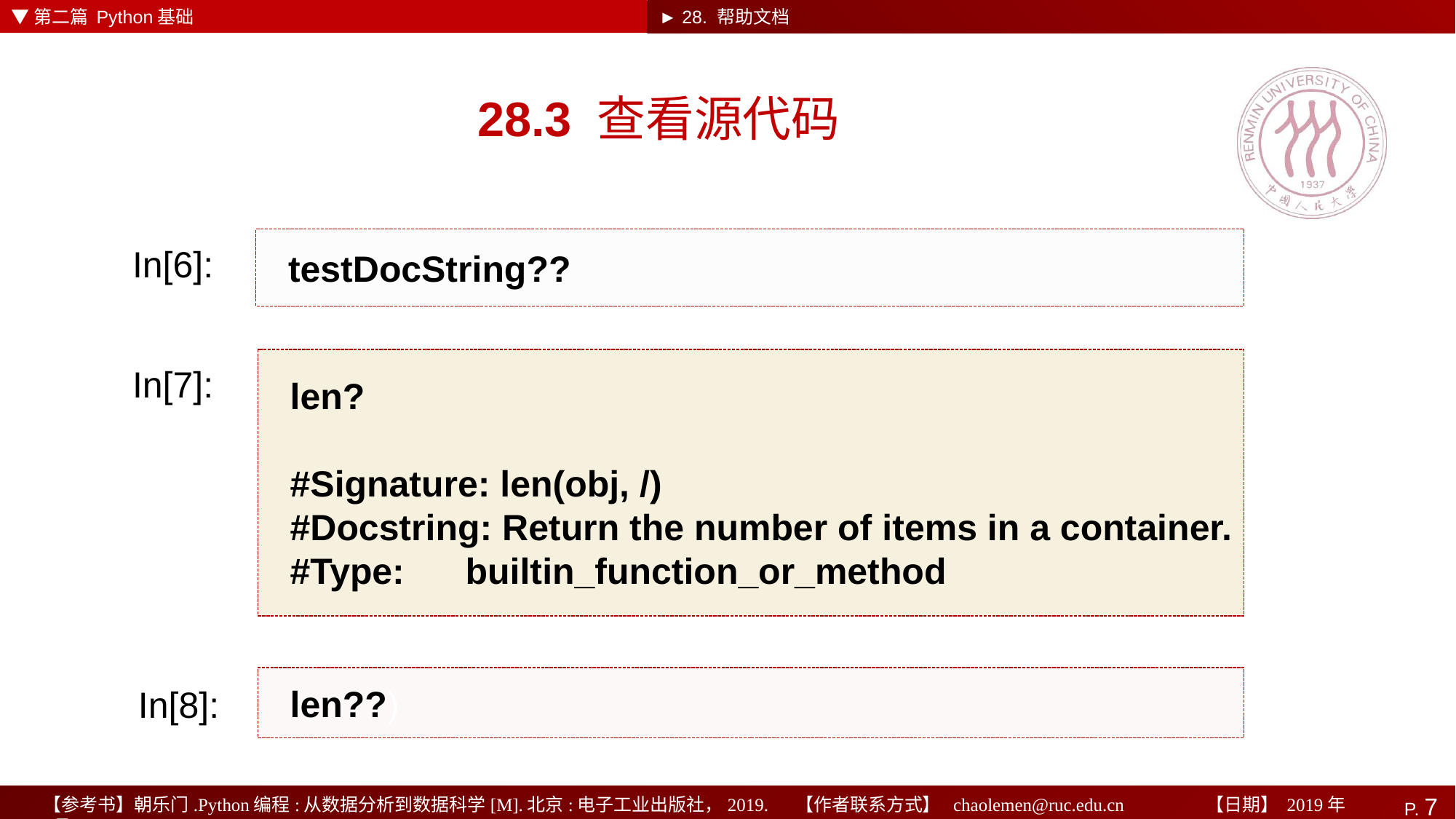

▼第二篇 Python基础
► 28. 帮助文档
# 28.3 查看源代码
testDocString??
In[6]:
len?

#Signature: len(obj, /)
#Docstring: Return the number of items in a container.
#Type:      builtin_function_or_method
In[7]:

len??)
In[8]: